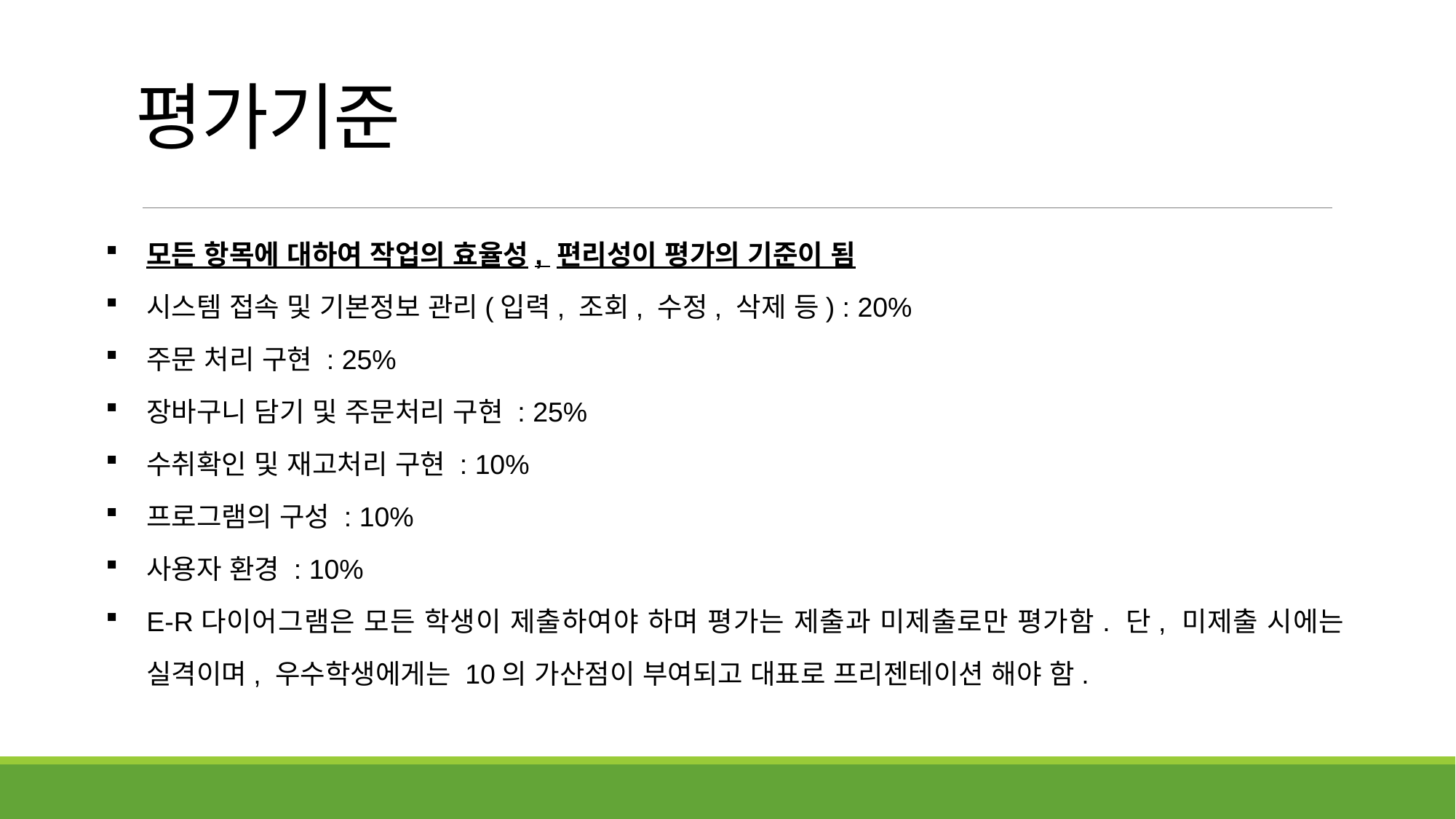

# 평가기준
모든 항목에 대하여 작업의 효율성, 편리성이 평가의 기준이 됨
시스템 접속 및 기본정보 관리(입력, 조회, 수정, 삭제 등) : 20%
주문 처리 구현 : 25%
장바구니 담기 및 주문처리 구현 : 25%
수취확인 및 재고처리 구현 : 10%
프로그램의 구성 : 10%
사용자 환경 : 10%
E-R다이어그램은 모든 학생이 제출하여야 하며 평가는 제출과 미제출로만 평가함. 단, 미제출 시에는 실격이며, 우수학생에게는 10의 가산점이 부여되고 대표로 프리젠테이션 해야 함.